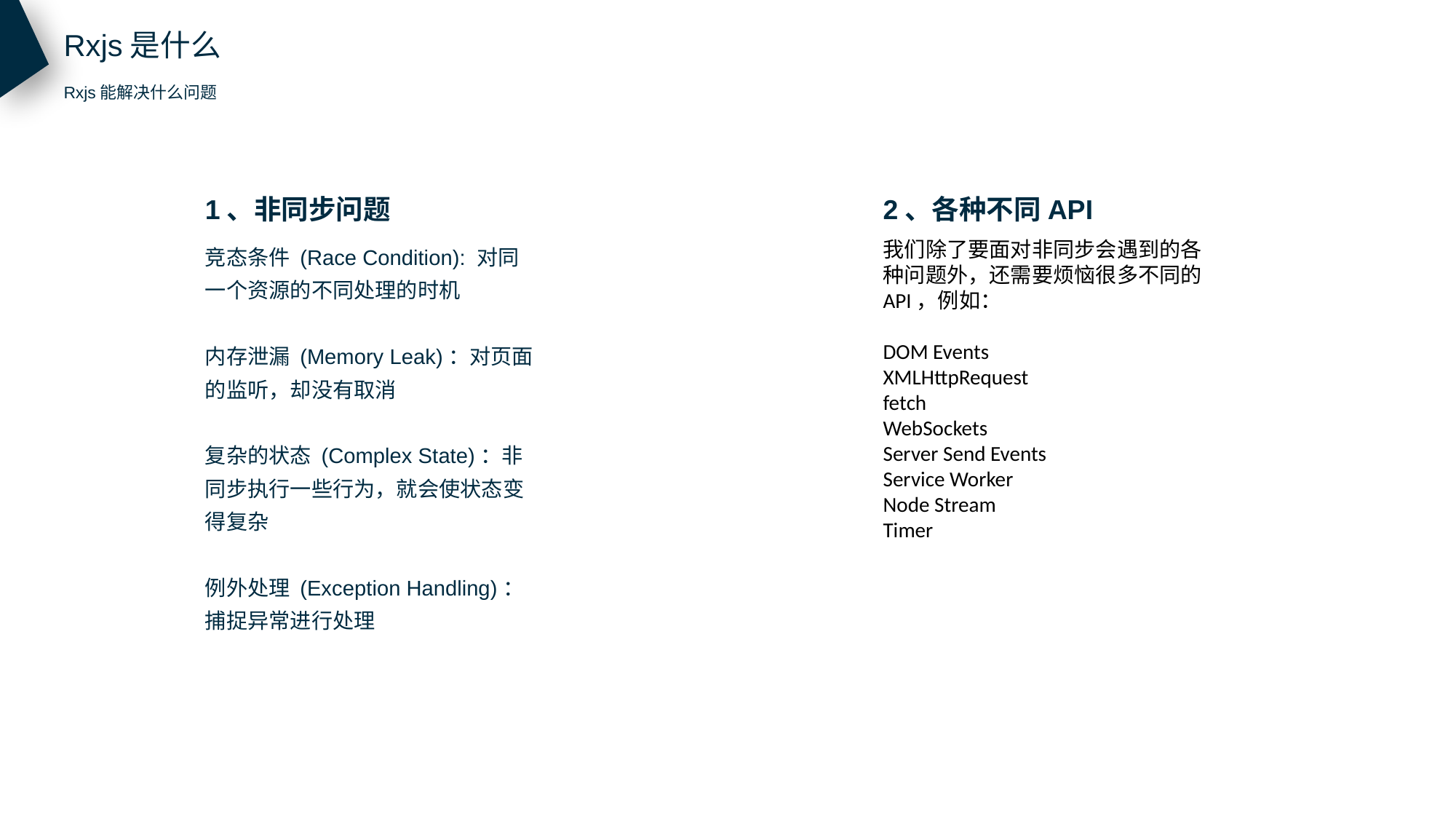

Rxjs是什么

Rxjs能解决什么问题
1、非同步问题
2、各种不同API
竞态条件 (Race Condition): 对同一个资源的不同处理的时机

内存泄漏 (Memory Leak)：对页面的监听，却没有取消

复杂的状态 (Complex State)：非同步执行一些行为，就会使状态变得复杂

例外处理 (Exception Handling)：捕捉异常进行处理
我们除了要面对非同步会遇到的各种问题外，还需要烦恼很多不同的 API，例如：

DOM Events
XMLHttpRequest
fetch
WebSockets
Server Send Events
Service Worker
Node Stream
Timer